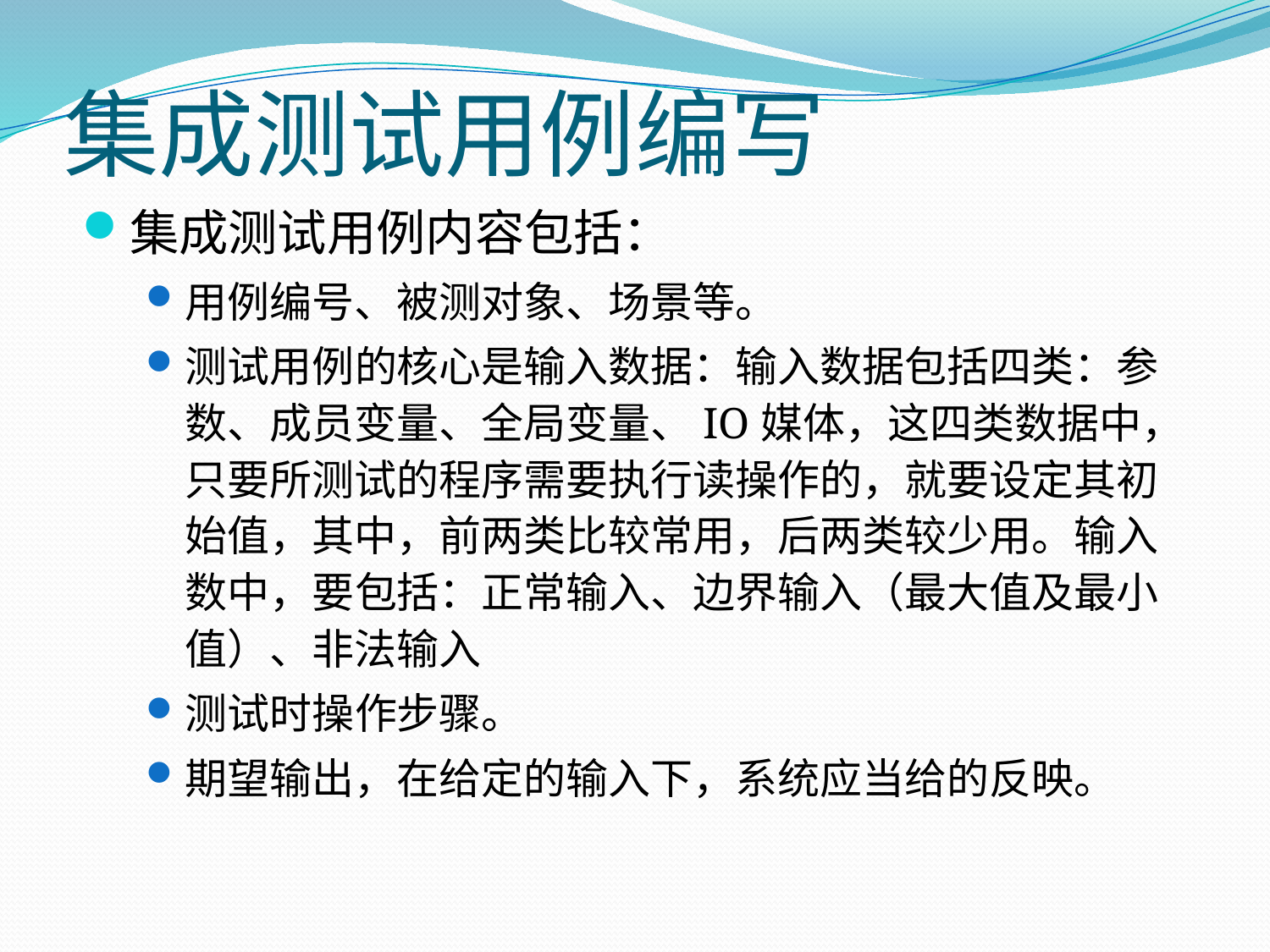

# 集成测试用例编写
集成测试用例内容包括：
用例编号、被测对象、场景等。
测试用例的核心是输入数据：输入数据包括四类：参数、成员变量、全局变量、IO媒体，这四类数据中，只要所测试的程序需要执行读操作的，就要设定其初始值，其中，前两类比较常用，后两类较少用。输入数中，要包括：正常输入、边界输入（最大值及最小值）、非法输入
测试时操作步骤。
期望输出，在给定的输入下，系统应当给的反映。